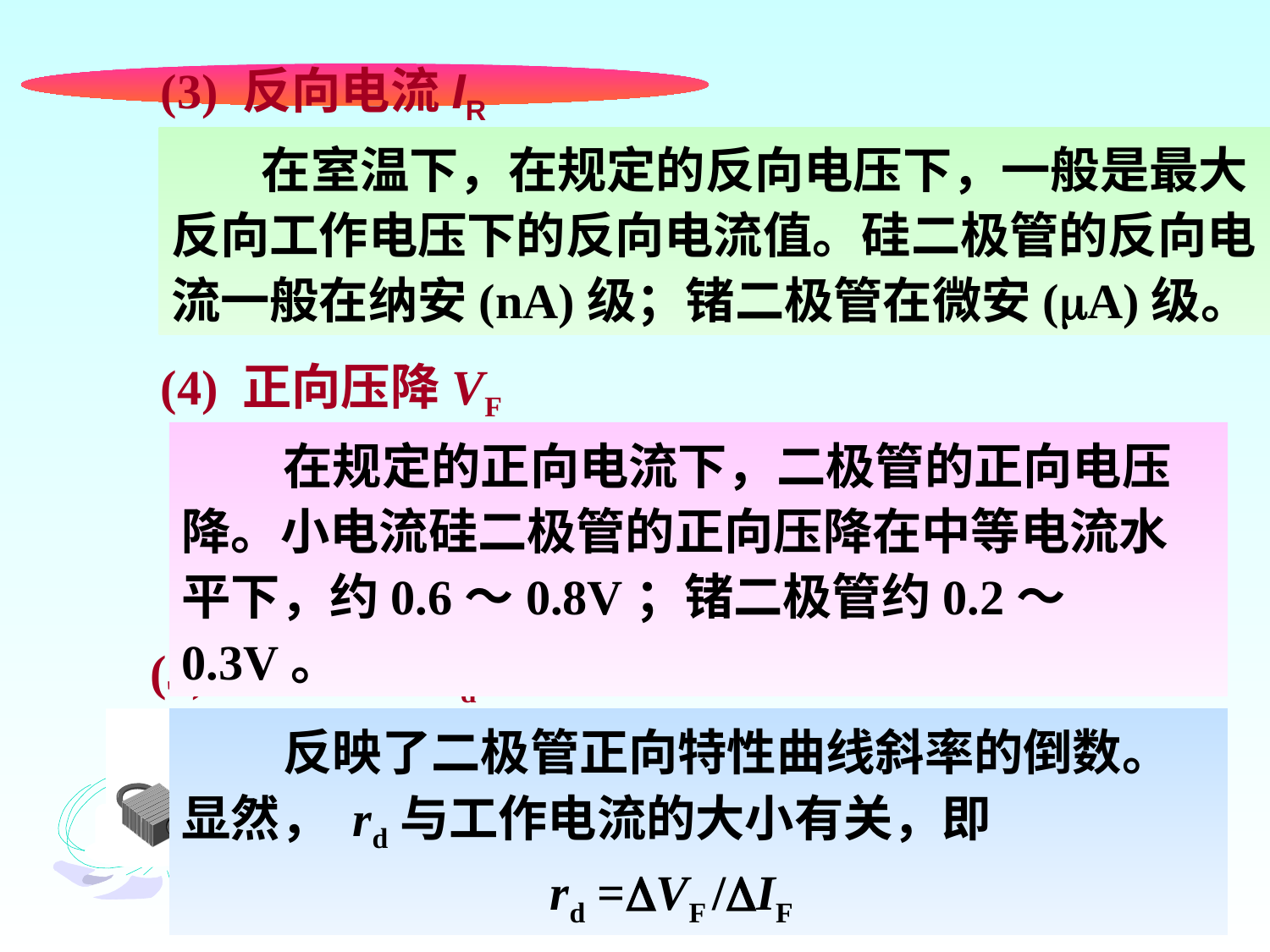

(3) 反向电流IR
       在室温下，在规定的反向电压下，一般是最大反向工作电压下的反向电流值。硅二极管的反向电流一般在纳安(nA)级；锗二极管在微安(μA)级。
 (4) 正向压降VF
        在规定的正向电流下，二极管的正向电压降。小电流硅二极管的正向压降在中等电流水平下，约0.6～0.8V；锗二极管约0.2～0.3V。
(5) 动态电阻rd
        反映了二极管正向特性曲线斜率的倒数。显然， rd与工作电流的大小有关，即
                              rd =ΔVF /ΔIF